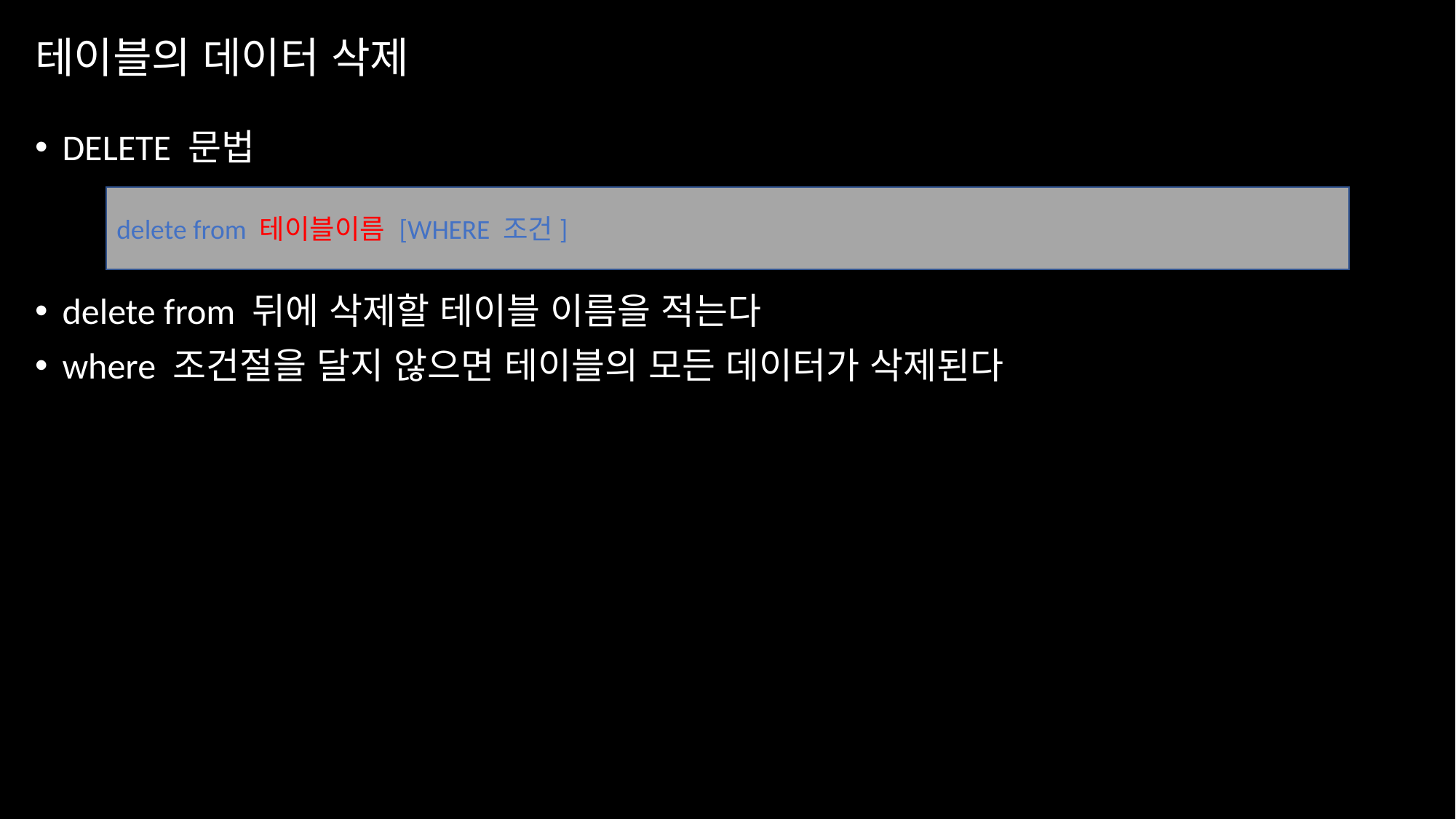

# 테이블의 데이터 삭제
DELETE 문법

delete from 뒤에 삭제할 테이블 이름을 적는다
where 조건절을 달지 않으면 테이블의 모든 데이터가 삭제된다

delete from 테이블이름 [WHERE 조건]